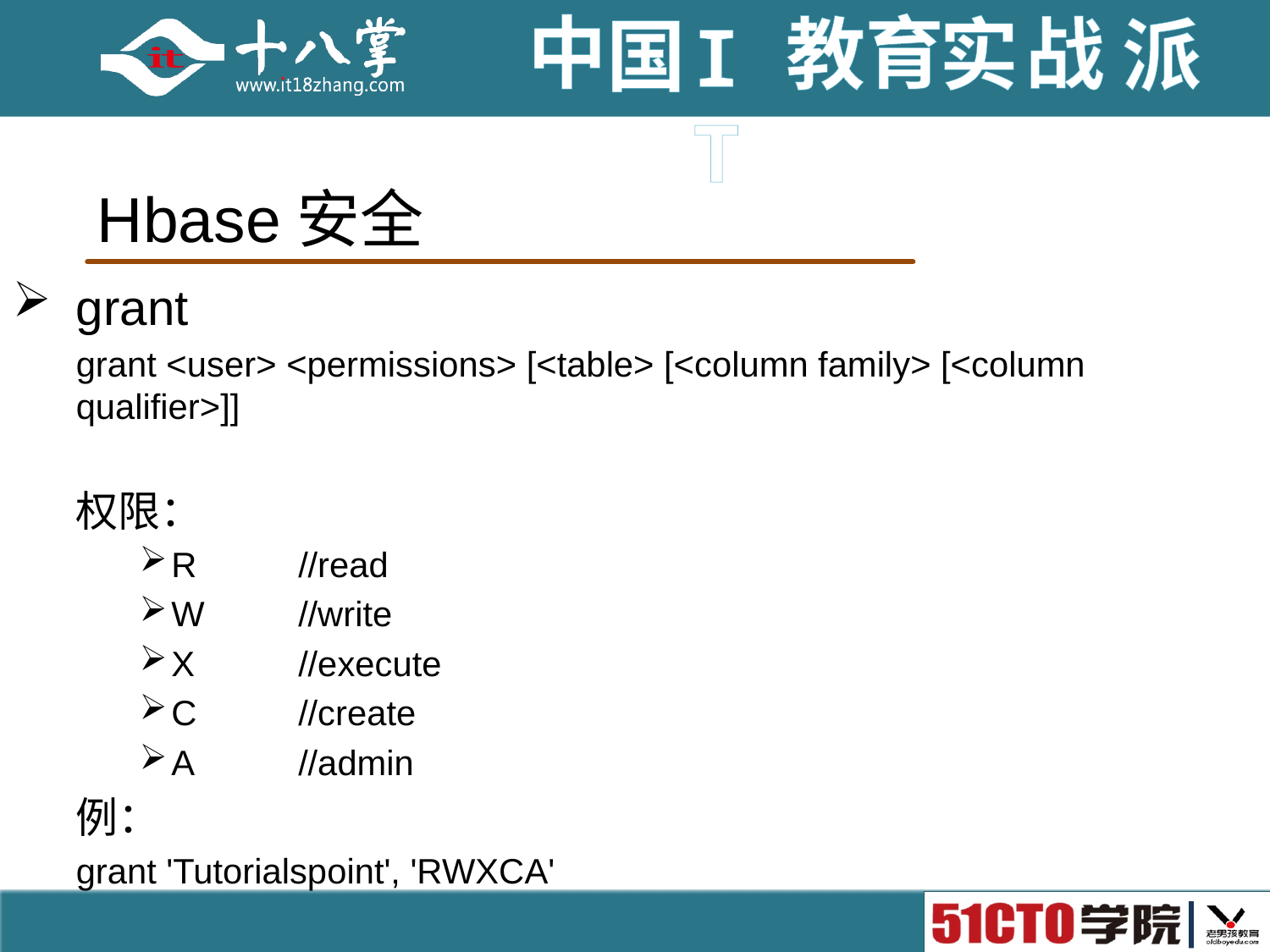

# Hbase安全
grant
grant <user> <permissions> [<table> [<column family> [<column qualifier>]]

权限：
R	//read
W	//write
X	//execute
C	//create
A	//admin
例：
grant 'Tutorialspoint', 'RWXCA'